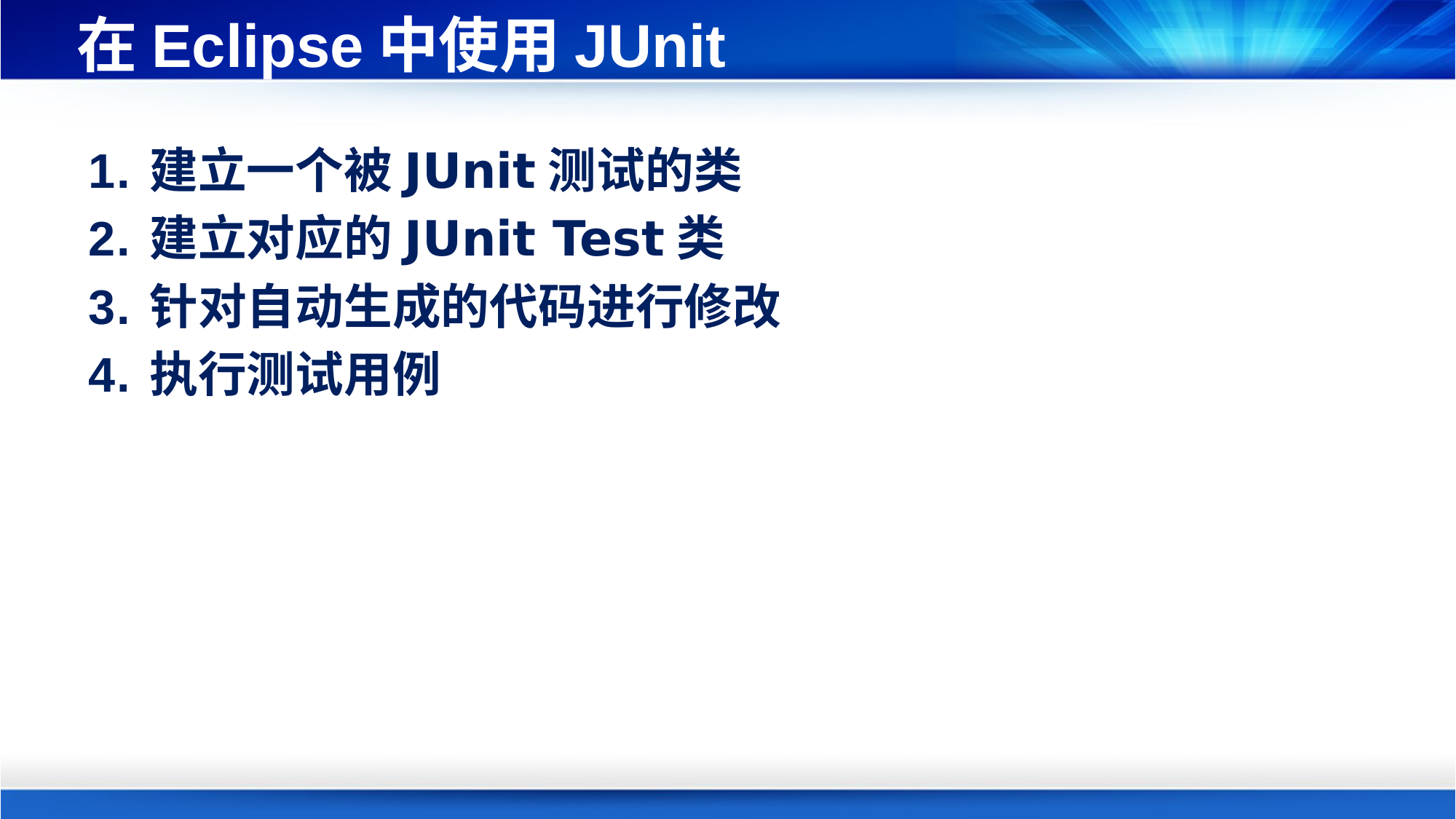

# 在Eclipse中使用JUnit
建立一个被JUnit测试的类
建立对应的JUnit Test类
针对自动生成的代码进行修改
执行测试用例